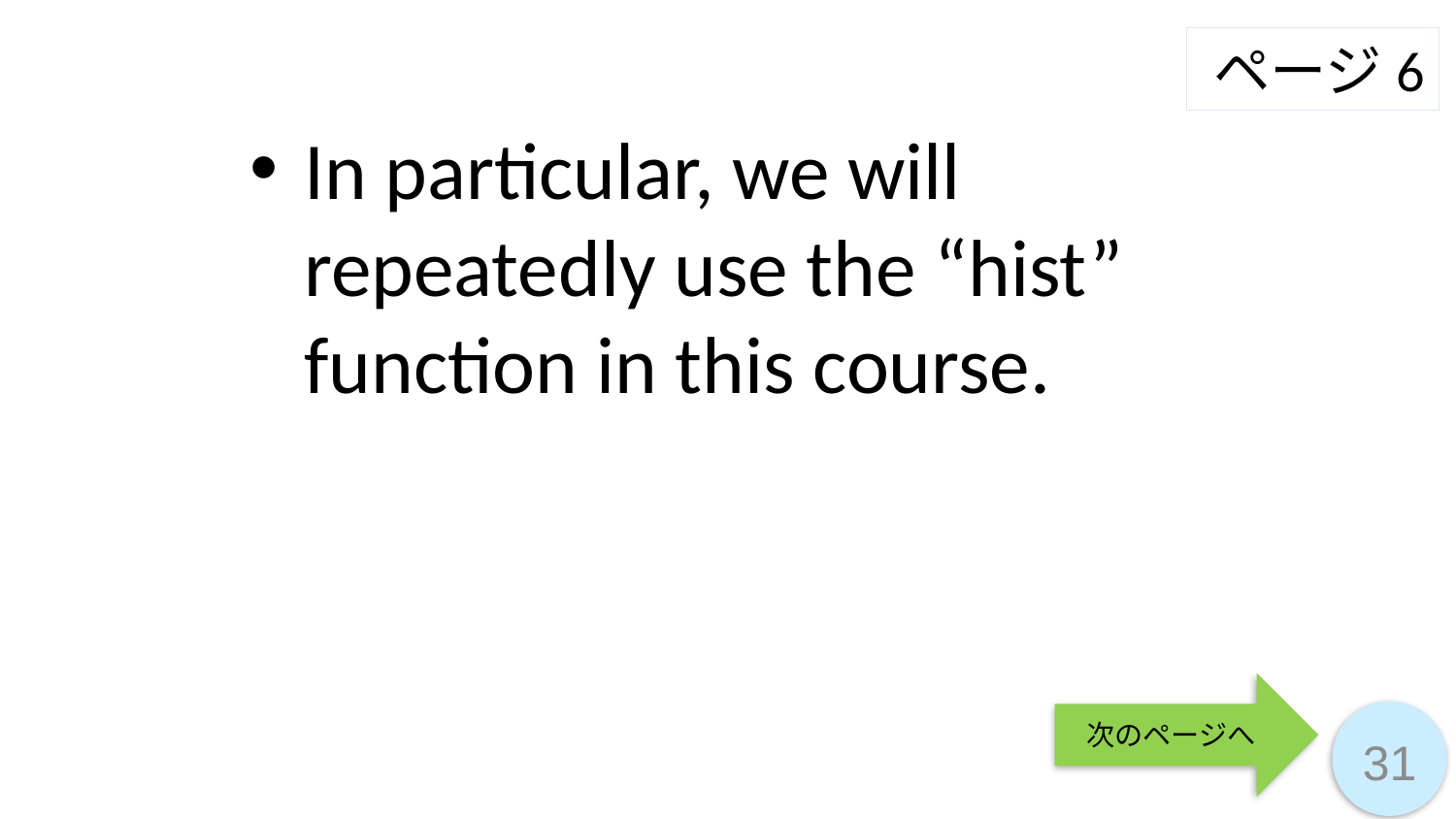

ページ6
In particular, we will repeatedly use the “hist” function in this course.
次のページへ
31